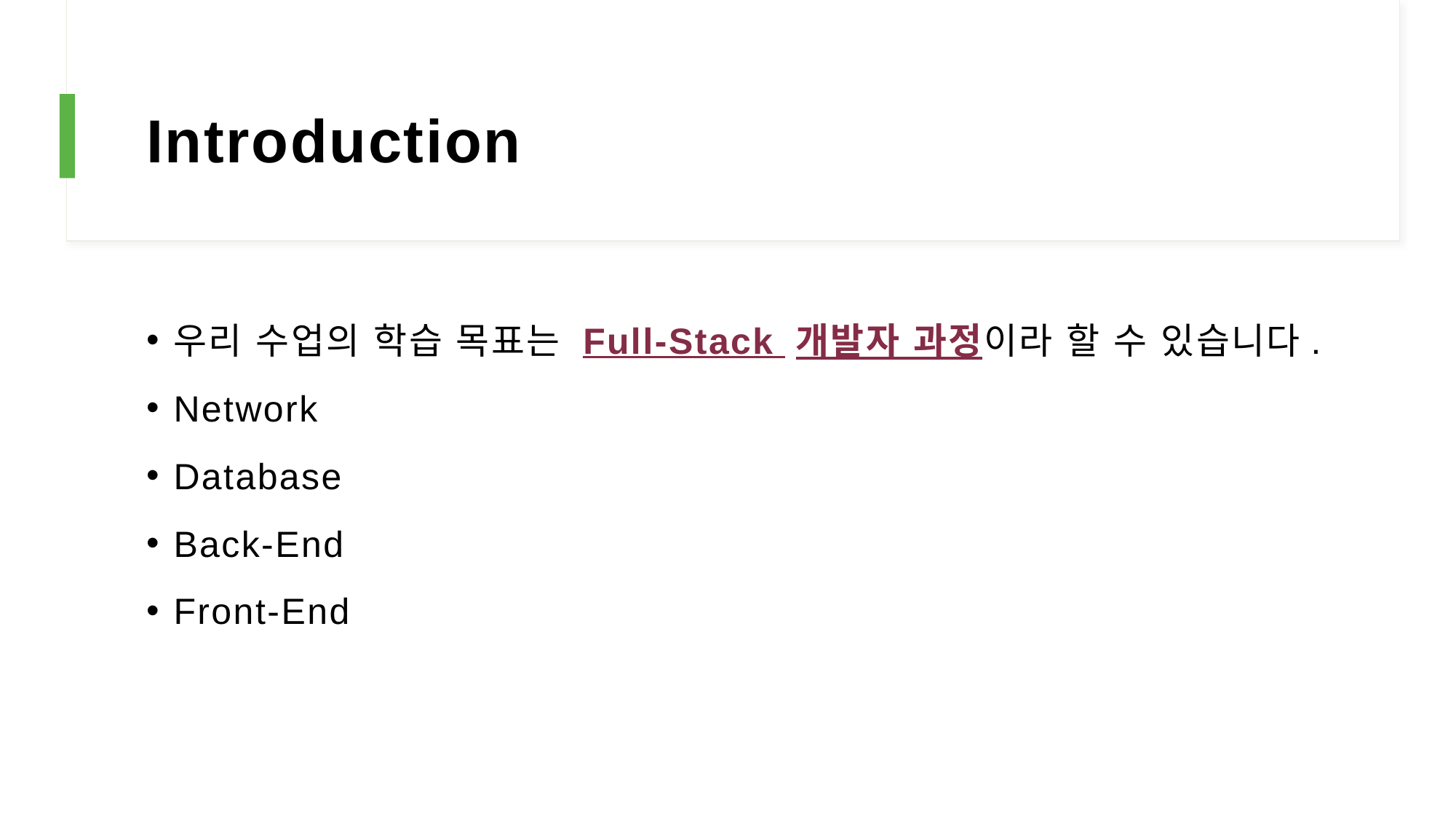

# Introduction
우리 수업의 학습 목표는 Full-Stack 개발자 과정이라 할 수 있습니다.
Network
Database
Back-End
Front-End